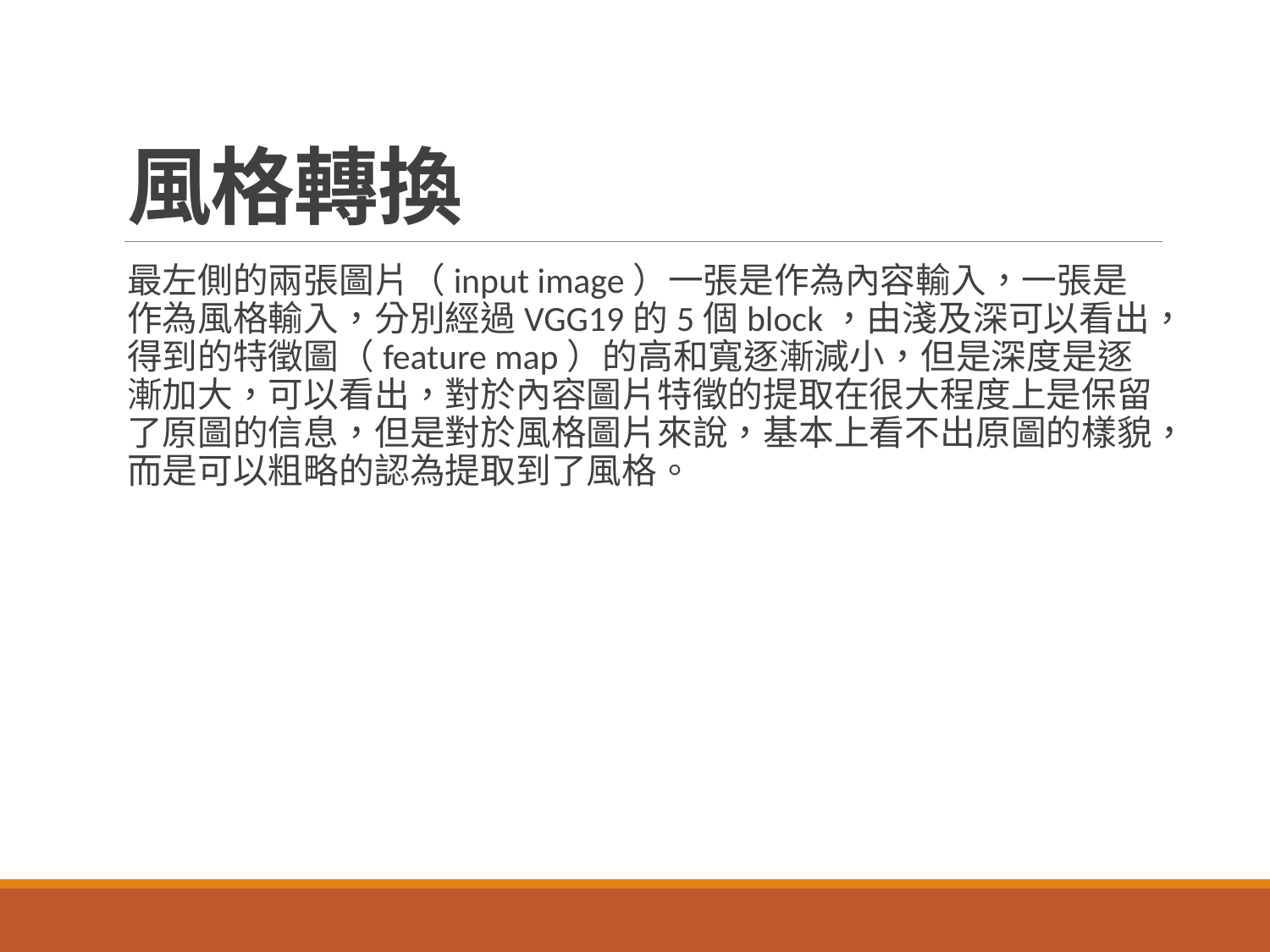

# 風格轉換
最左側的兩張圖片（input image）一張是作為內容輸入，一張是作為風格輸入，分別經過VGG19的5個block，由淺及深可以看出，得到的特徵圖（feature map）的高和寬逐漸減小，但是深度是逐漸加大，可以看出，對於內容圖片特徵的提取在很大程度上是保留了原圖的信息，但是對於風格圖片來說，基本上看不出原圖的樣貌，而是可以粗略的認為提取到了風格。